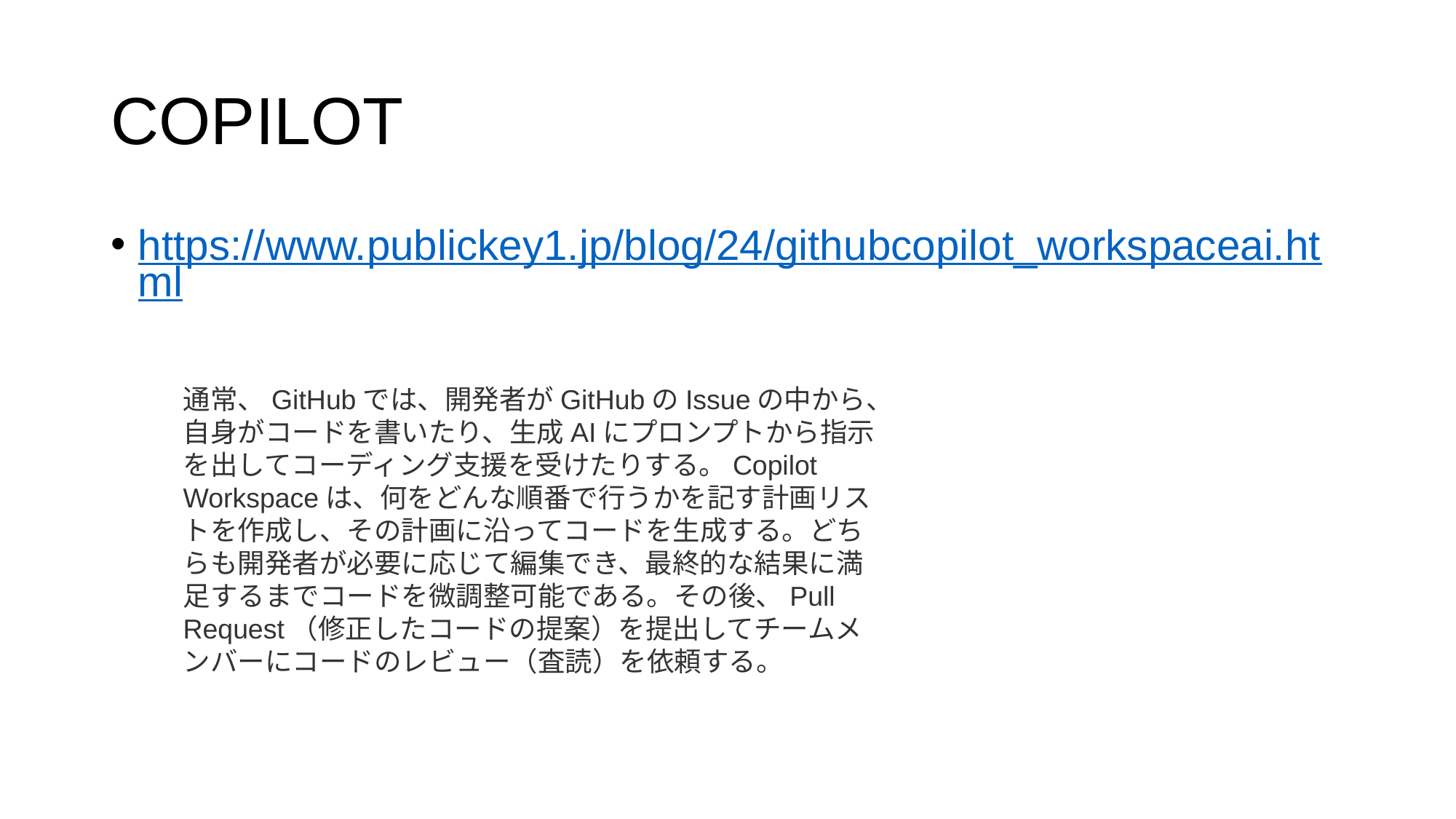

# COPILOT
https://www.publickey1.jp/blog/24/githubcopilot_workspaceai.html

通常、GitHubでは、開発者がGitHubのIssueの中から、自身がコードを書いたり、生成AIにプロンプトから指示を出してコーディング支援を受けたりする。Copilot Workspaceは、何をどんな順番で行うかを記す計画リストを作成し、その計画に沿ってコードを生成する。どちらも開発者が必要に応じて編集でき、最終的な結果に満足するまでコードを微調整可能である。その後、Pull Request（修正したコードの提案）を提出してチームメンバーにコードのレビュー（査読）を依頼する。